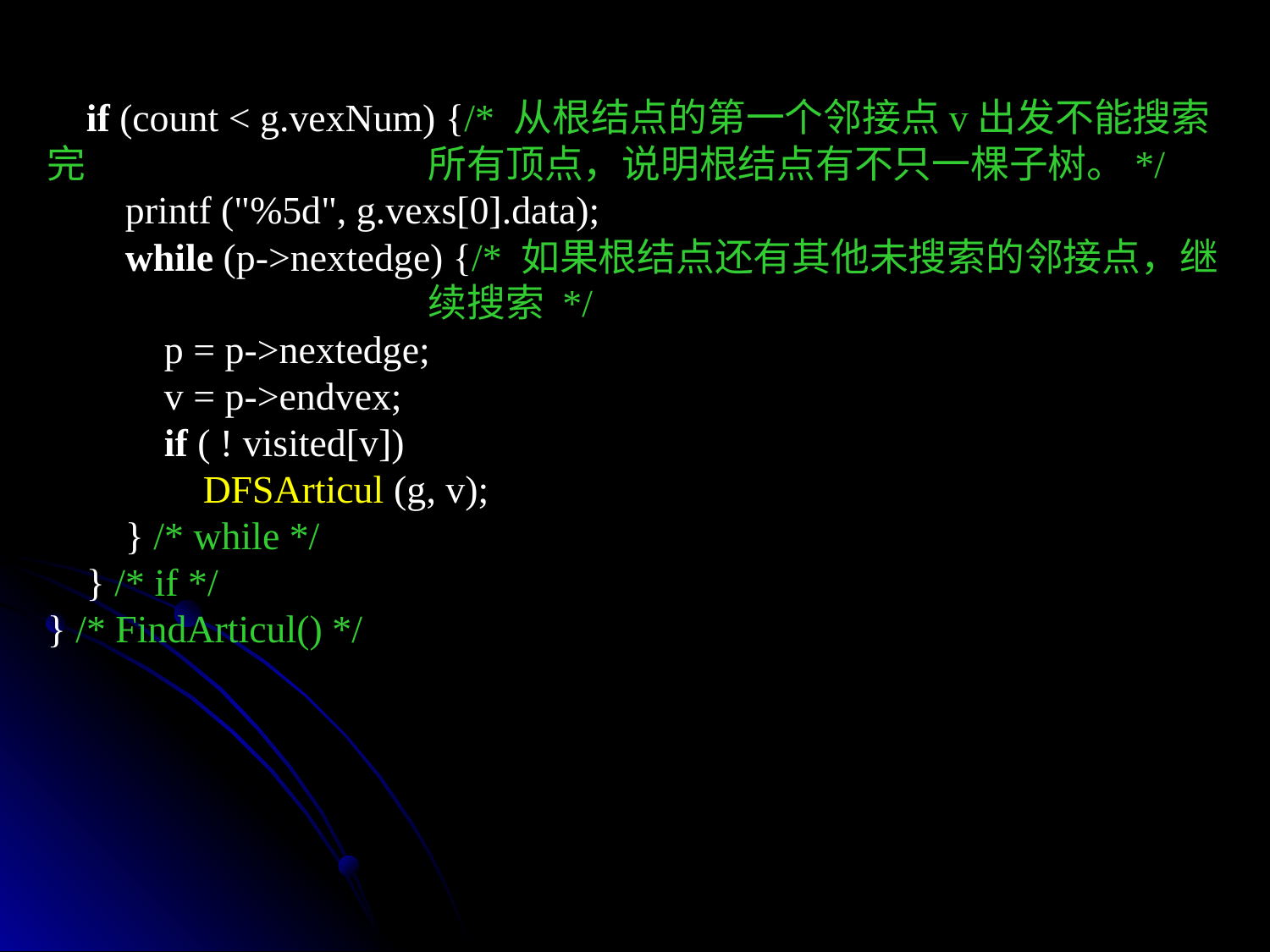

if (count < g.vexNum) {/* 从根结点的第一个邻接点v出发不能搜索完			所有顶点，说明根结点有不只一棵子树。*/
        printf ("%5d", g.vexs[0].data);
        while (p->nextedge) {/* 如果根结点还有其他未搜索的邻接点，继			续搜索 */
            p = p->nextedge;
            v = p->endvex;
            if ( ! visited[v])
                DFSArticul (g, v);
        } /* while */
    } /* if */
} /* FindArticul() */